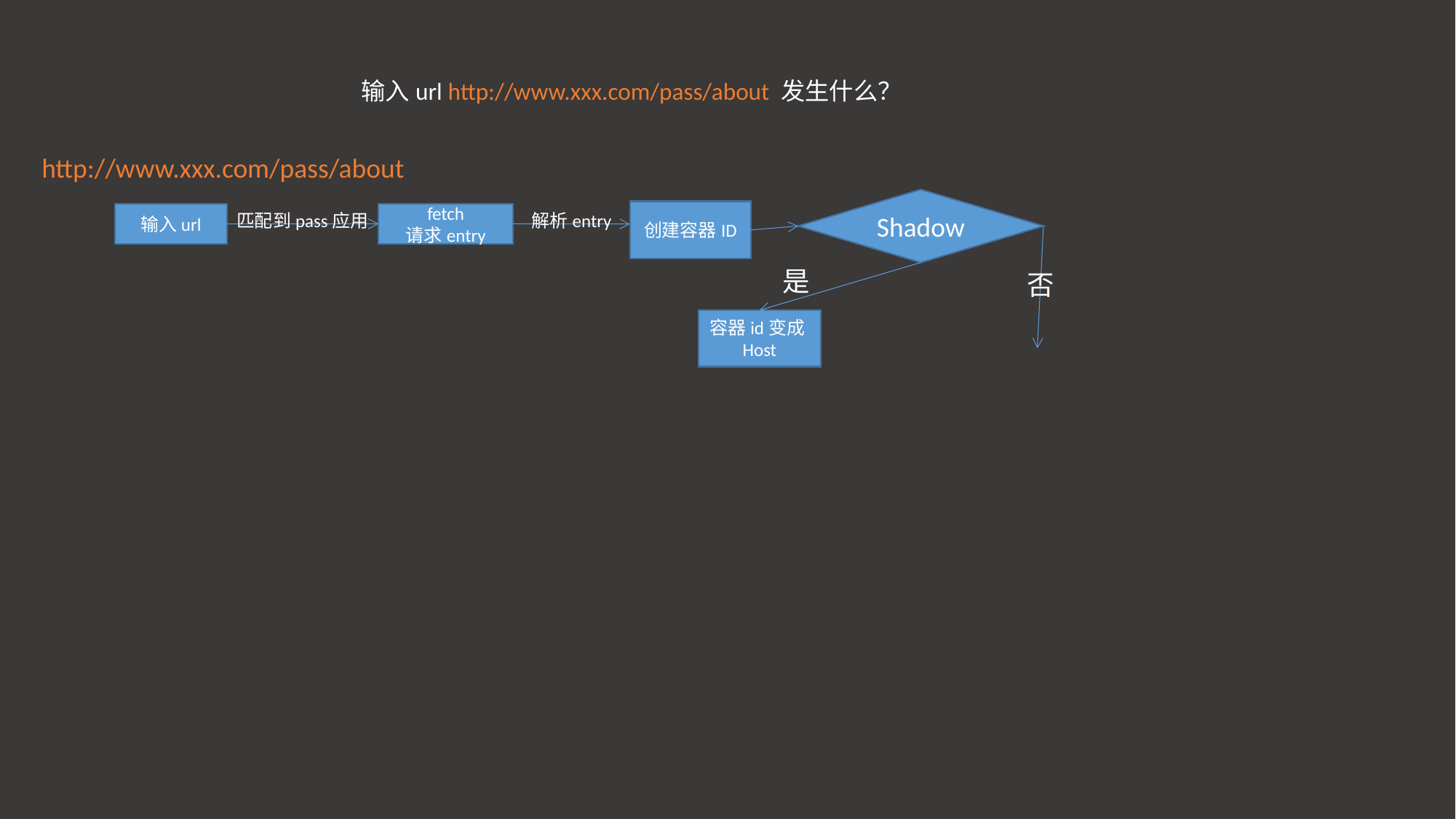

输入url http://www.xxx.com/pass/about 发生什么？
http://www.xxx.com/pass/about
Shadow
创建容器ID
fetch
请求entry
输入url
匹配到pass应用
解析entry

是
否
容器id变成Host